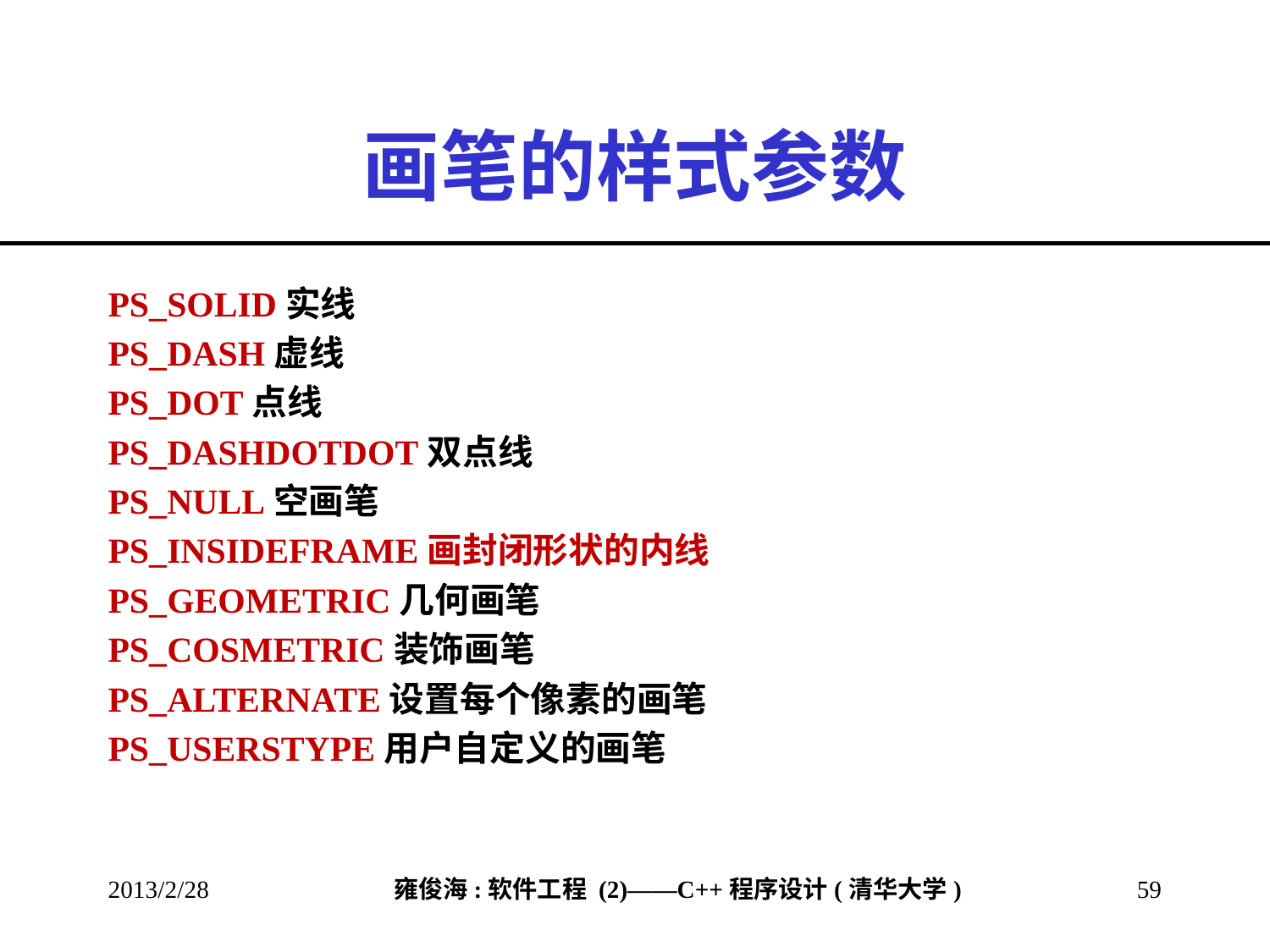

# 画笔的样式参数
PS_SOLID实线
PS_DASH虚线
PS_DOT点线
PS_DASHDOTDOT双点线
PS_NULL空画笔
PS_INSIDEFRAME画封闭形状的内线
PS_GEOMETRIC几何画笔
PS_COSMETRIC装饰画笔
PS_ALTERNATE设置每个像素的画笔
PS_USERSTYPE用户自定义的画笔
2013/2/28
59